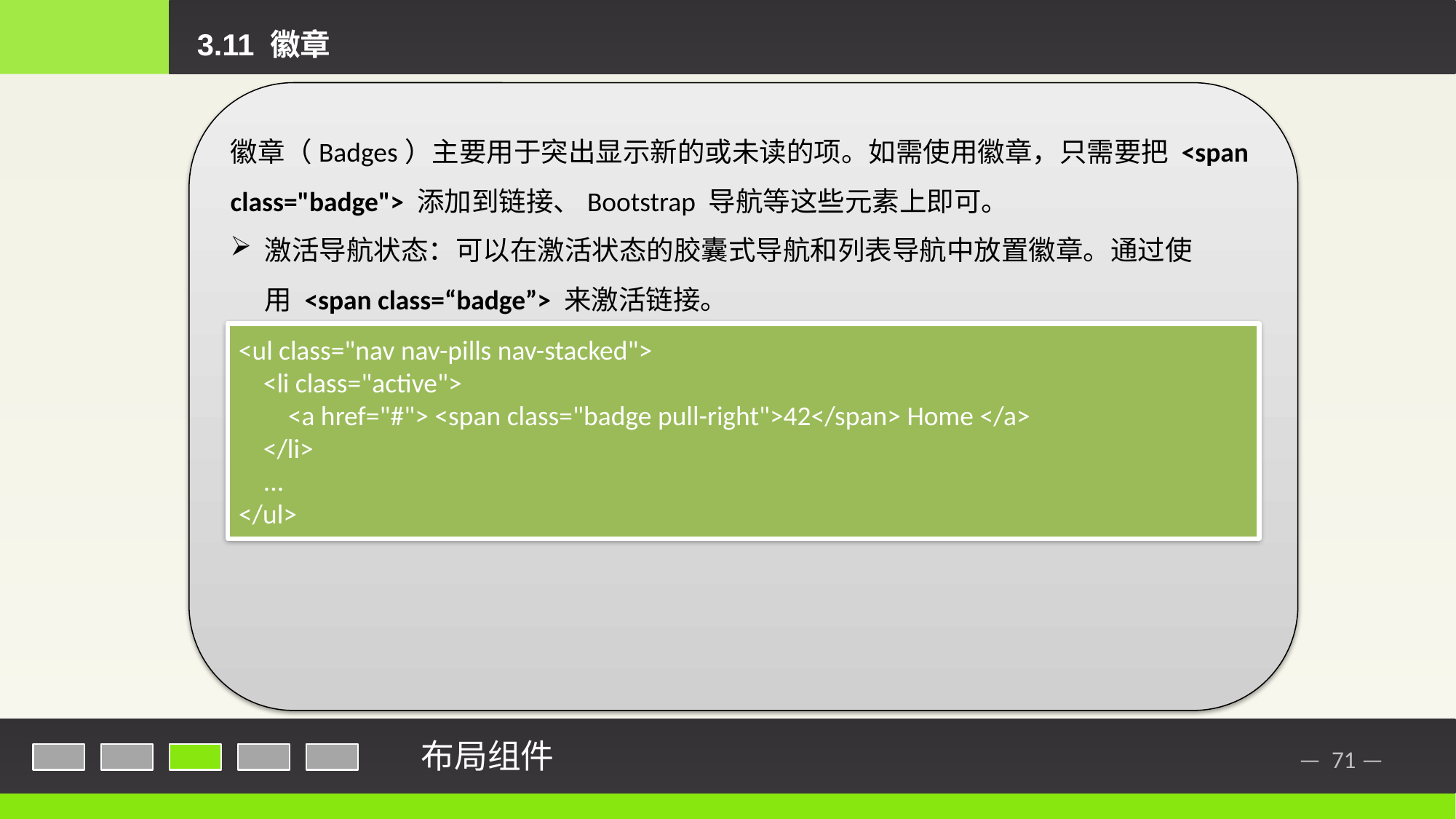

3.11 徽章
徽章（Badges）主要用于突出显示新的或未读的项。如需使用徽章，只需要把 <span class="badge"> 添加到链接、Bootstrap 导航等这些元素上即可。
激活导航状态：可以在激活状态的胶囊式导航和列表导航中放置徽章。通过使用 <span class=“badge”> 来激活链接。

<ul class="nav nav-pills nav-stacked">
    <li class="active">
        <a href="#"> <span class="badge pull-right">42</span> Home </a>
    </li>
    ...
</ul>